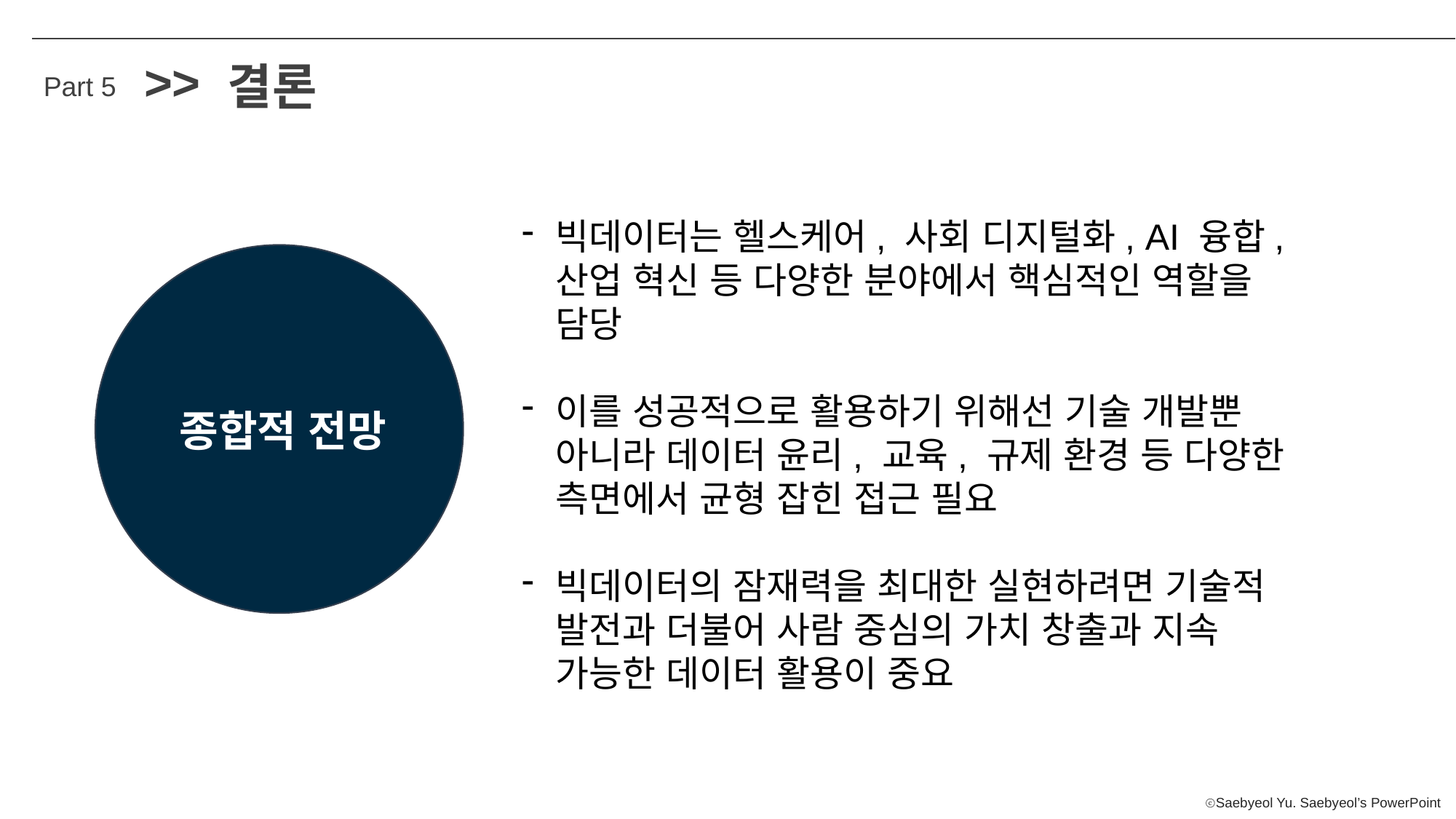

>>
결론
Part 5
빅데이터는 헬스케어, 사회 디지털화, AI 융합, 산업 혁신 등 다양한 분야에서 핵심적인 역할을 담당

이를 성공적으로 활용하기 위해선 기술 개발뿐 아니라 데이터 윤리, 교육, 규제 환경 등 다양한 측면에서 균형 잡힌 접근 필요

빅데이터의 잠재력을 최대한 실현하려면 기술적 발전과 더불어 사람 중심의 가치 창출과 지속 가능한 데이터 활용이 중요

종합적 전망